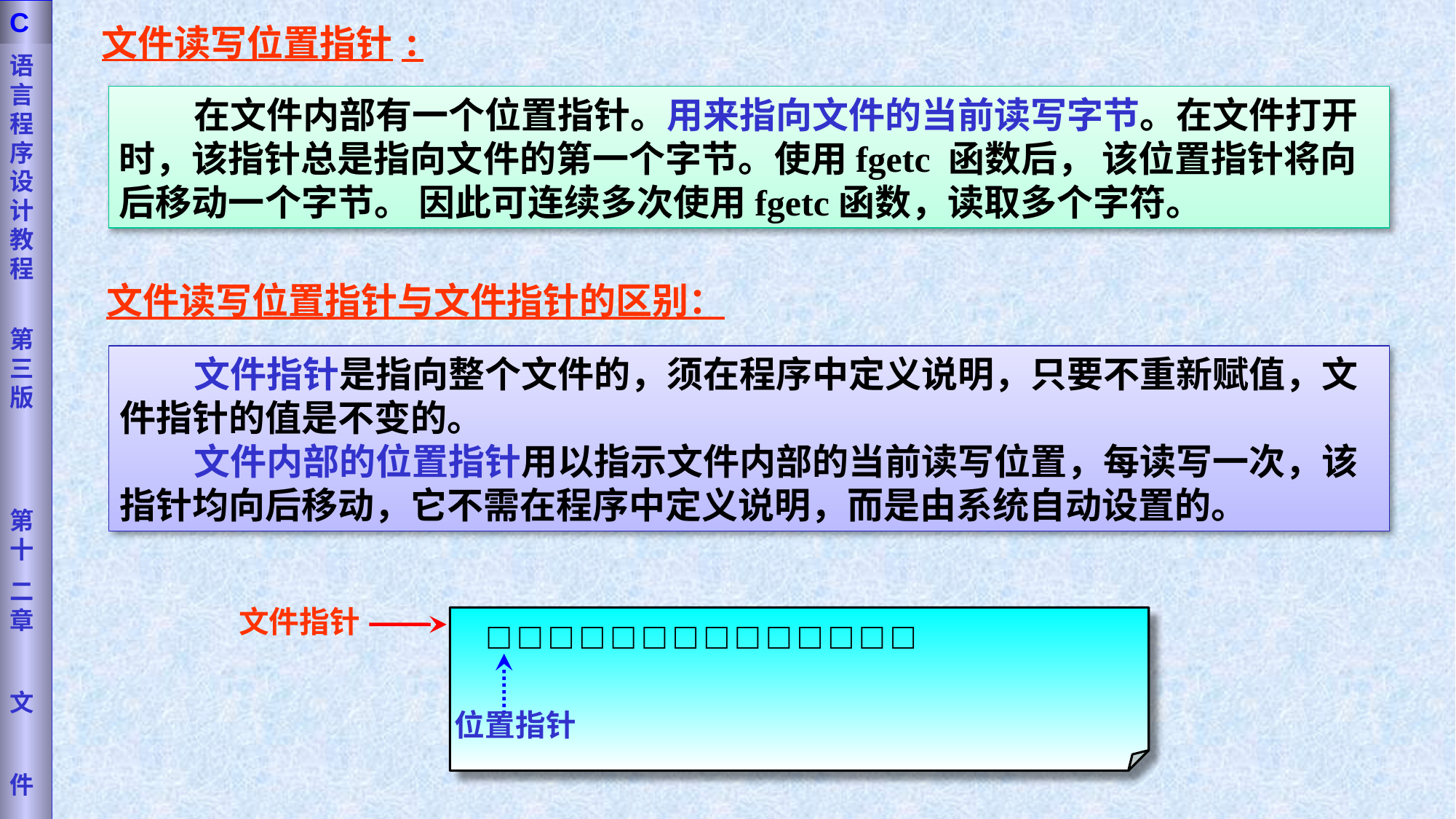

语言程序设计教程
第三版

第十
二章

文

件
C
文件读写位置指针:
        在文件内部有一个位置指针。用来指向文件的当前读写字节。在文件打开时，该指针总是指向文件的第一个字节。使用fgetc 函数后， 该位置指针将向后移动一个字节。 因此可连续多次使用fgetc函数，读取多个字符。
文件读写位置指针与文件指针的区别：
        文件指针是指向整个文件的，须在程序中定义说明，只要不重新赋值，文件指针的值是不变的。
        文件内部的位置指针用以指示文件内部的当前读写位置，每读写一次，该指针均向后移动，它不需在程序中定义说明，而是由系统自动设置的。
文件指针

   □ □ □ □ □ □ □ □ □ □ □ □ □ □

位置指针